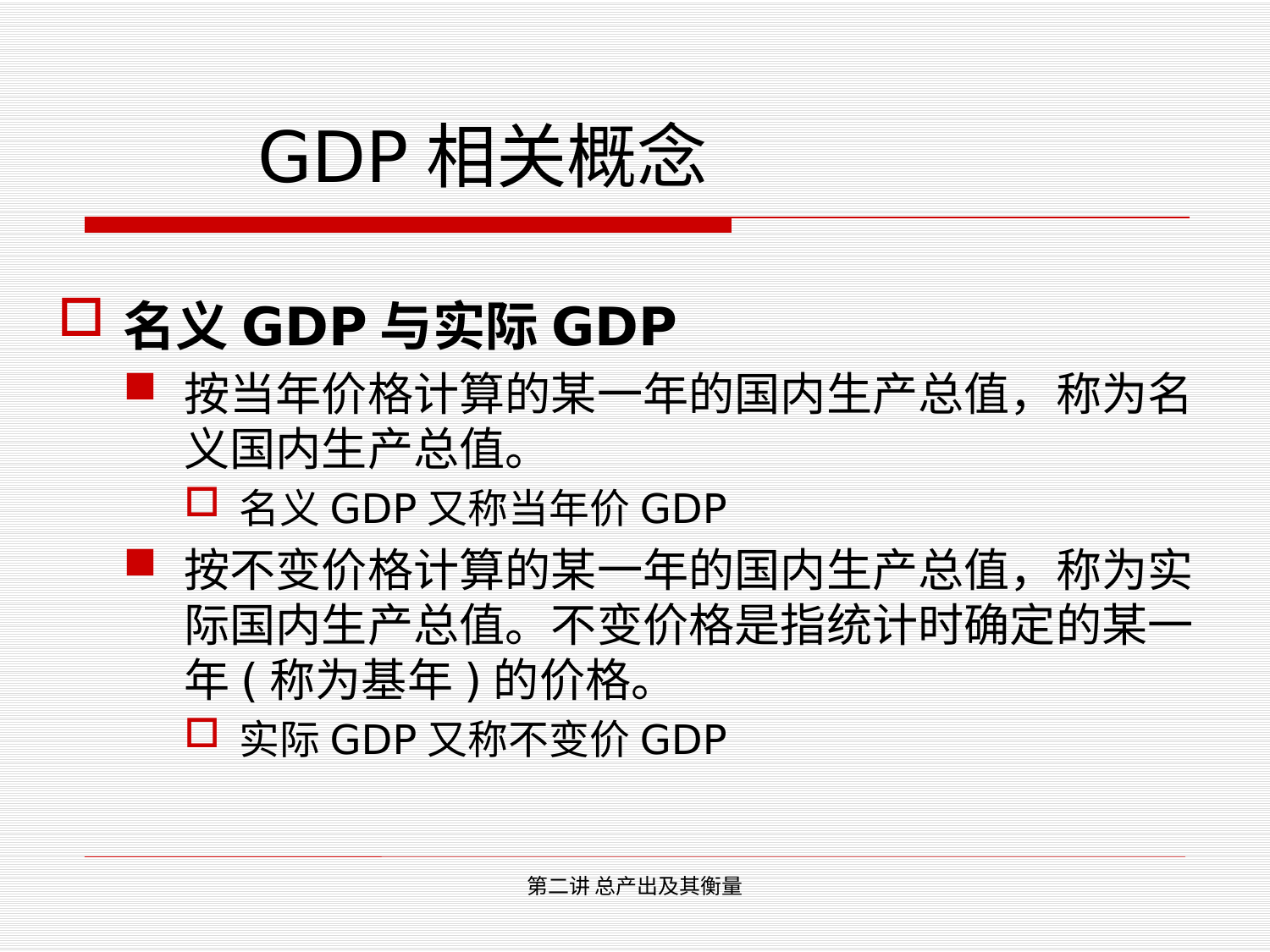

# GDP相关概念
名义GDP与实际GDP
按当年价格计算的某一年的国内生产总值，称为名义国内生产总值。
名义GDP又称当年价GDP
按不变价格计算的某一年的国内生产总值，称为实际国内生产总值。不变价格是指统计时确定的某一年(称为基年)的价格。
实际GDP又称不变价GDP
第二讲 总产出及其衡量